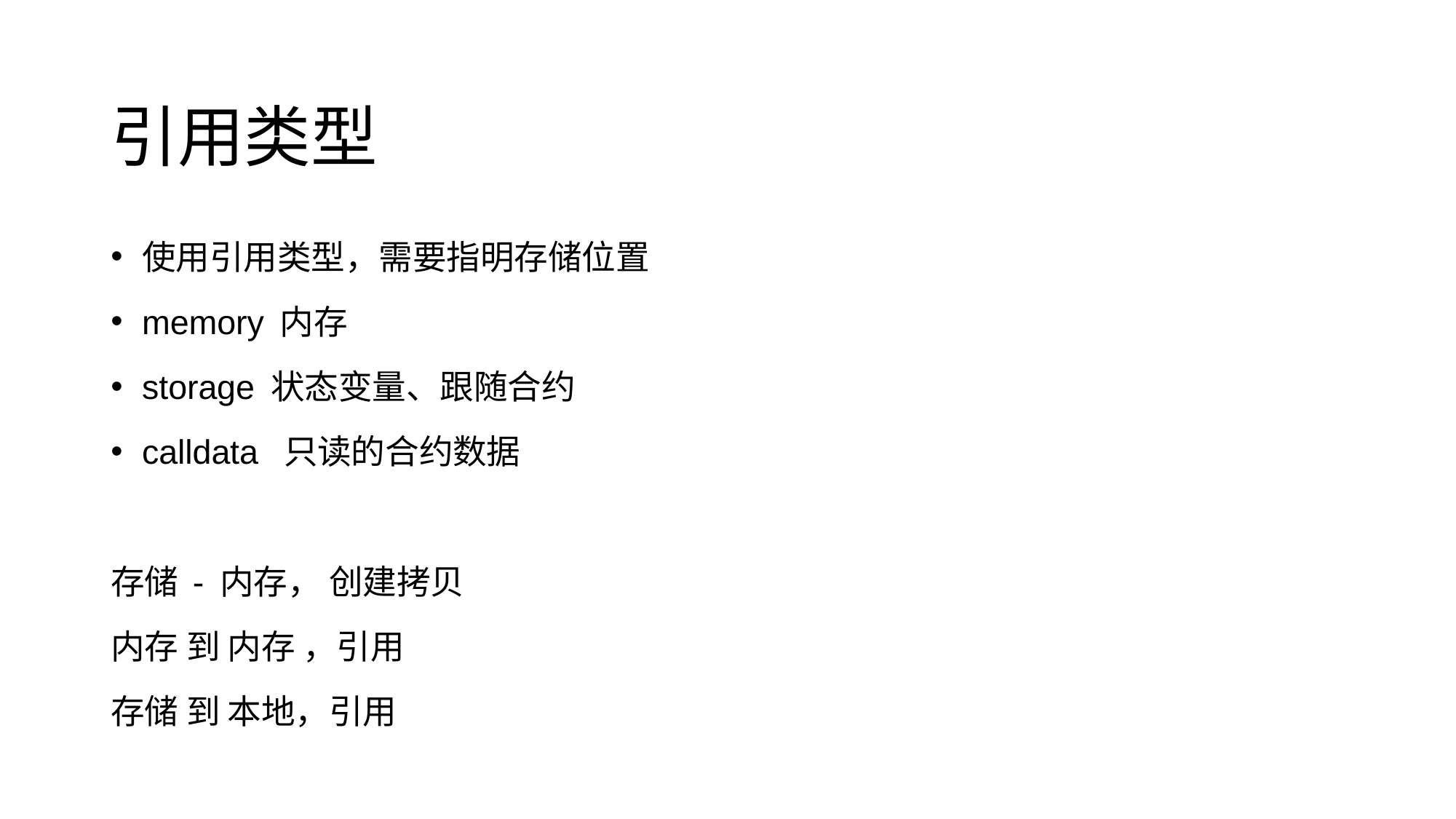

# 引用类型
使用引用类型，需要指明存储位置
memory 内存
storage 状态变量、跟随合约
calldata  只读的合约数据

存储 - 内存， 创建拷贝
内存 到 内存 ，引用
存储 到 本地，引用